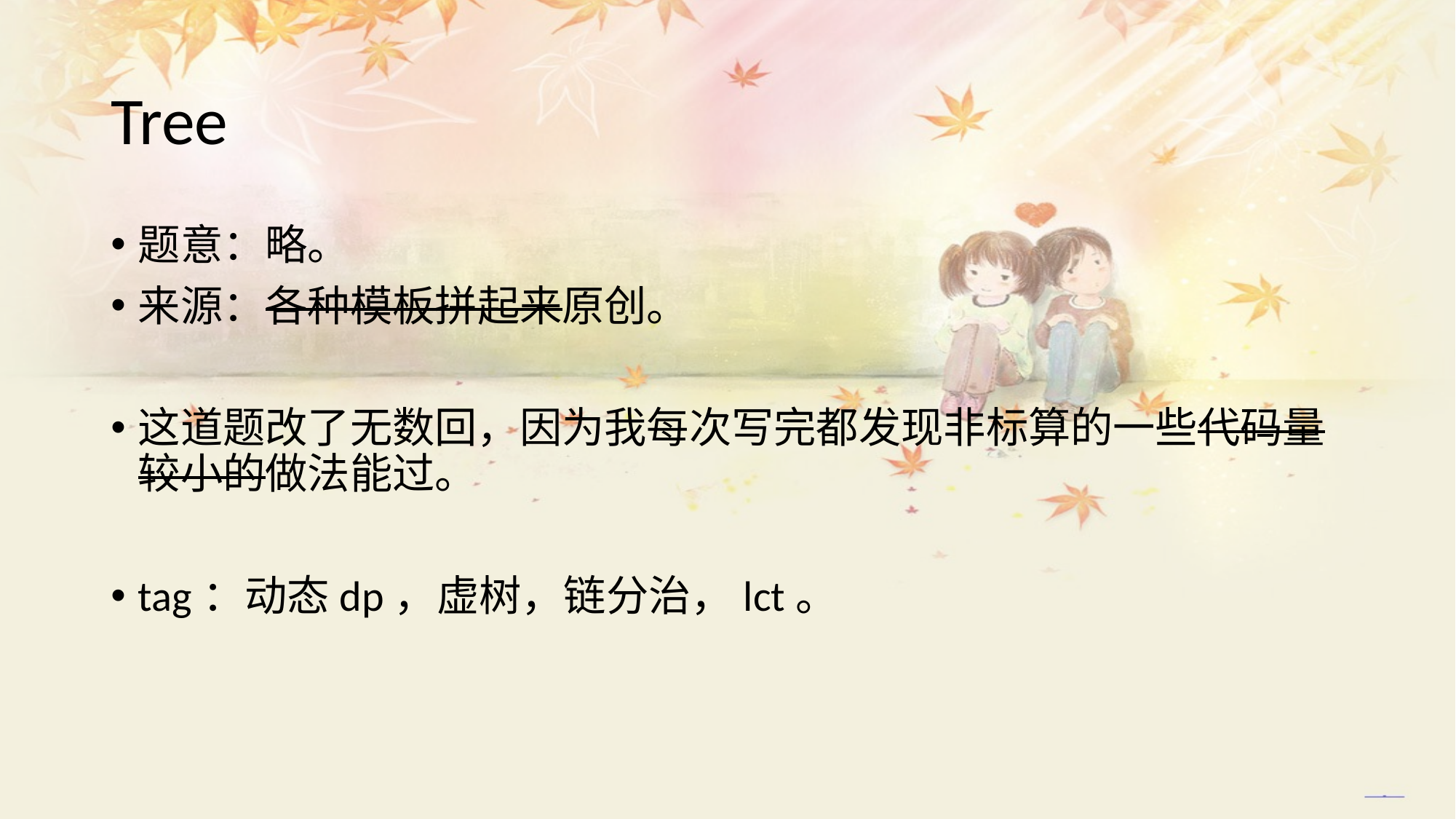

# Tree
题意：略。
来源：各种模板拼起来原创。

这道题改了无数回，因为我每次写完都发现非标算的一些代码量较小的做法能过。

tag：动态dp，虚树，链分治，lct。